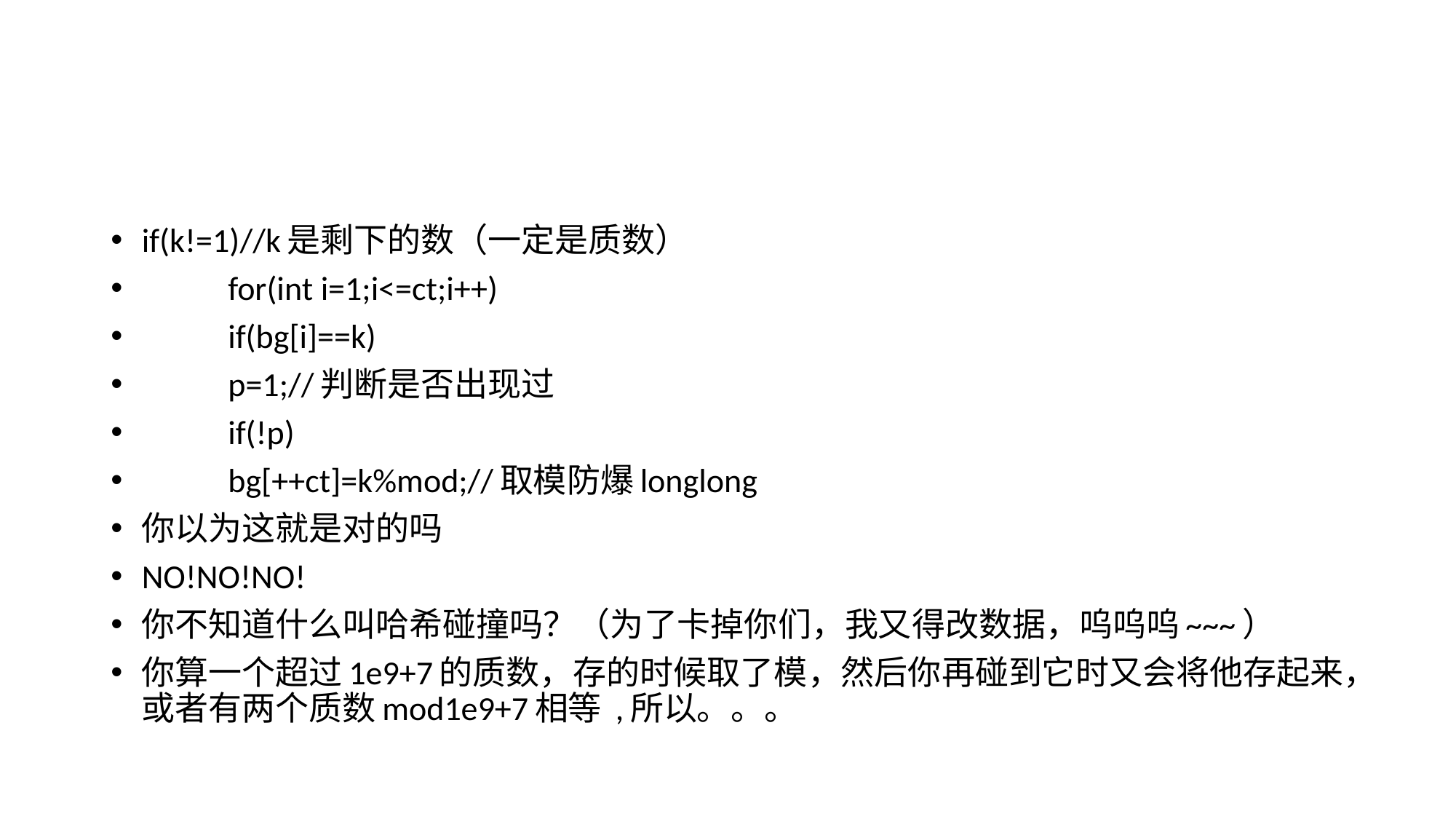

#
if(k!=1)//k是剩下的数（一定是质数）
		for(int i=1;i<=ct;i++)
			if(bg[i]==k)
				p=1;//判断是否出现过
	if(!p)
		bg[++ct]=k%mod;//取模防爆longlong
你以为这就是对的吗
NO!NO!NO!
你不知道什么叫哈希碰撞吗？（为了卡掉你们，我又得改数据，呜呜呜~~~）
你算一个超过1e9+7的质数，存的时候取了模，然后你再碰到它时又会将他存起来，或者有两个质数mod1e9+7相等 ,所以。。。